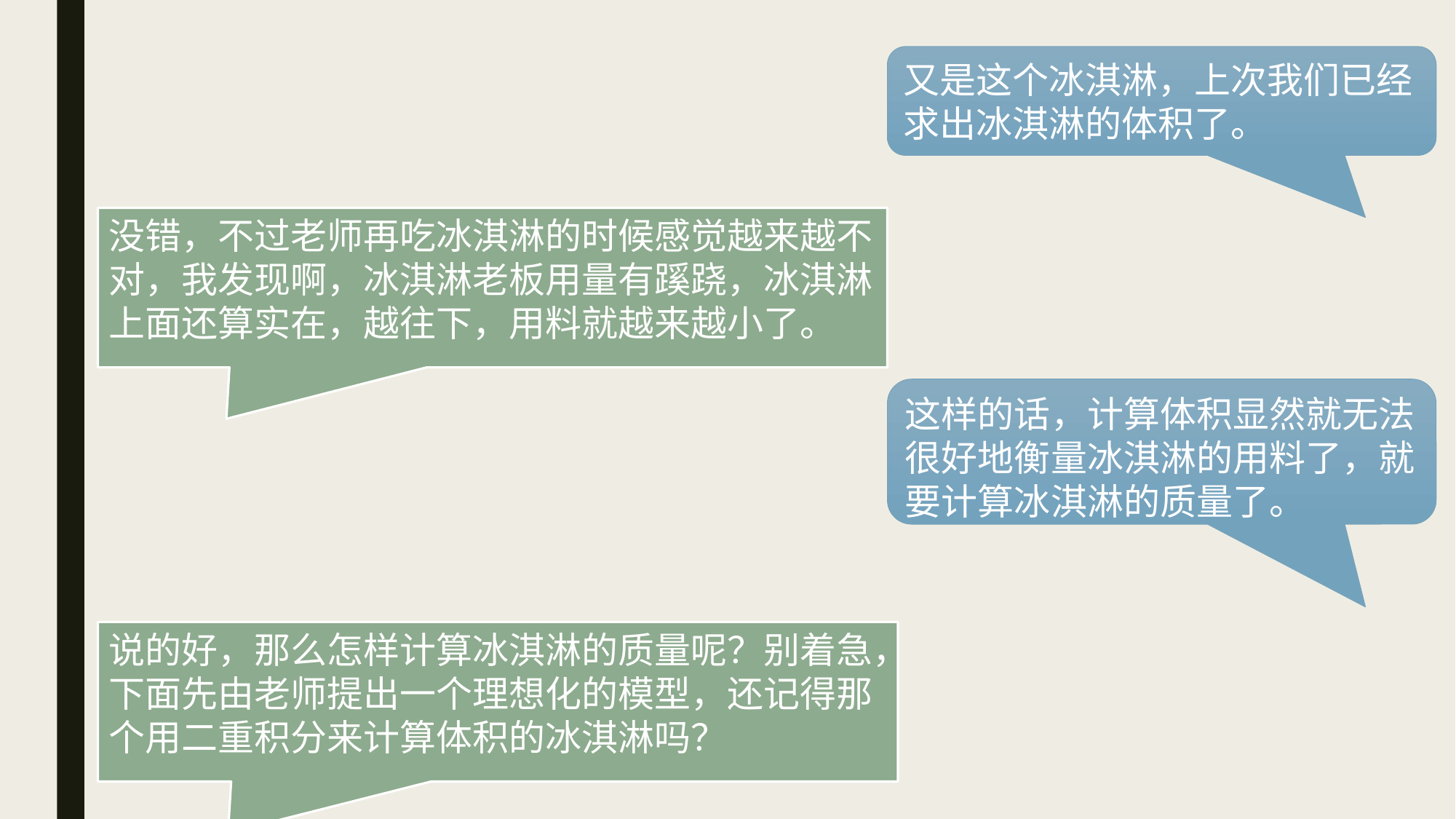

又是这个冰淇淋，上次我们已经求出冰淇淋的体积了。
没错，不过老师再吃冰淇淋的时候感觉越来越不对，我发现啊，冰淇淋老板用量有蹊跷，冰淇淋上面还算实在，越往下，用料就越来越小了。
这样的话，计算体积显然就无法很好地衡量冰淇淋的用料了，就要计算冰淇淋的质量了。
说的好，那么怎样计算冰淇淋的质量呢？别着急，下面先由老师提出一个理想化的模型，还记得那个用二重积分来计算体积的冰淇淋吗？